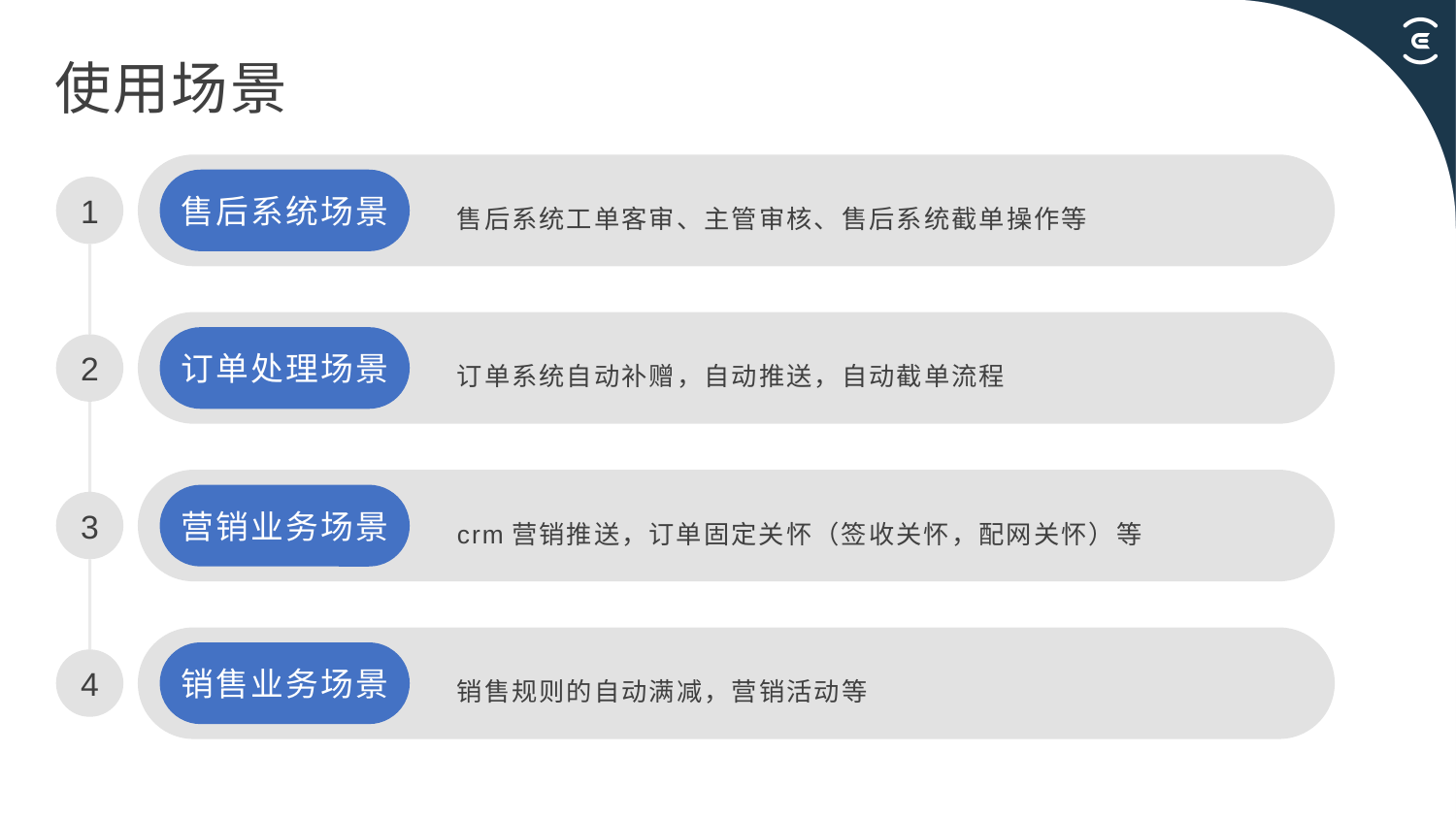

使用场景

售后系统工单客审、主管审核、售后系统截单操作等
售后系统场景
1

订单系统自动补赠，自动推送，自动截单流程
订单处理场景
2

crm营销推送，订单固定关怀（签收关怀，配网关怀）等
营销业务场景
3

销售规则的自动满减，营销活动等
销售业务场景
4